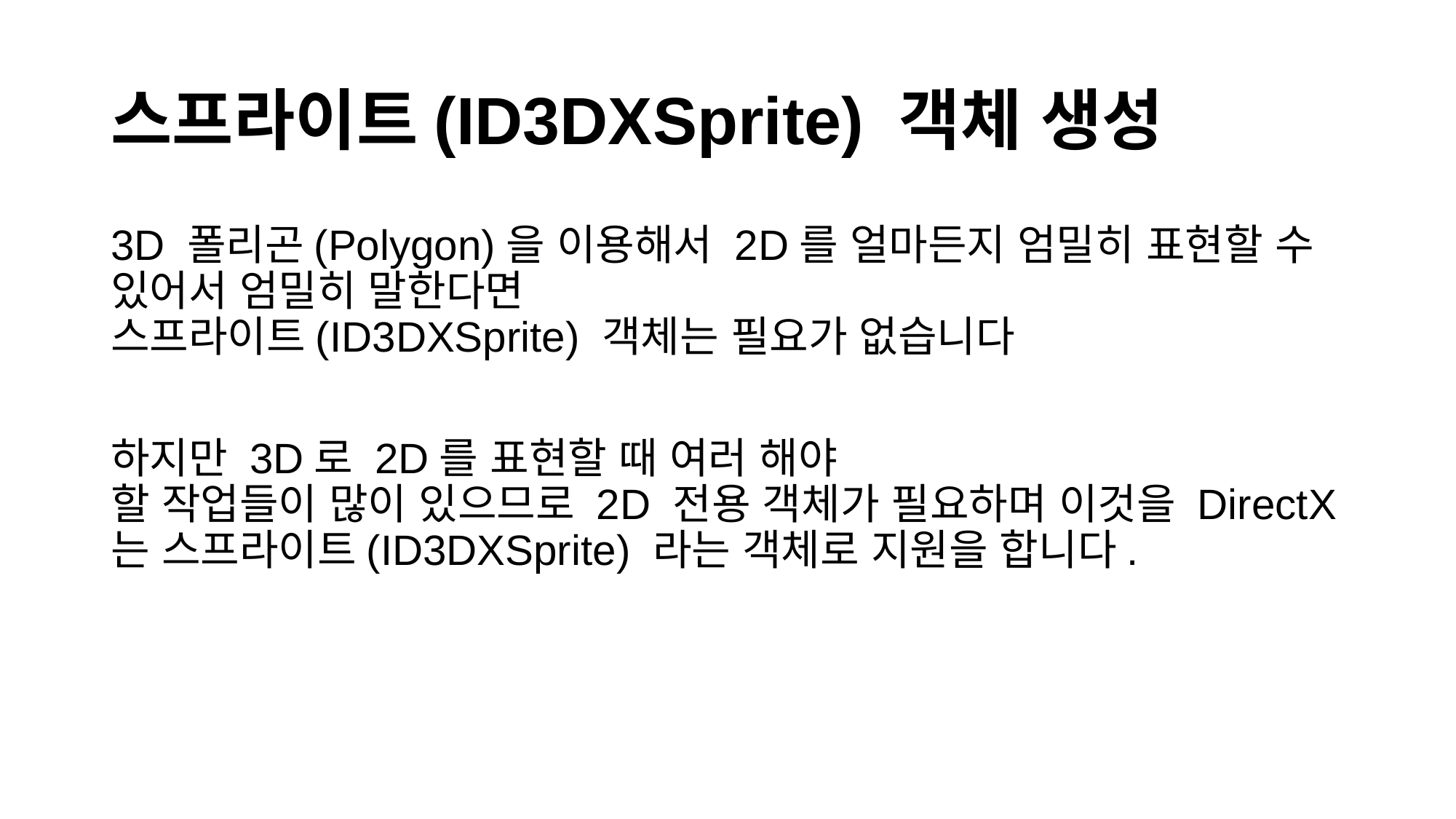

# 스프라이트(ID3DXSprite) 객체 생성
3D 폴리곤(Polygon)을 이용해서 2D를 얼마든지 엄밀히 표현할 수 있어서 엄밀히 말한다면 
스프라이트(ID3DXSprite) 객체는 필요가 없습니다

하지만 3D로 2D를 표현할 때 여러 해야 
할 작업들이 많이 있으므로 2D 전용 객체가 필요하며 이것을 DirectX는 스프라이트(ID3DXSprite) 라는 객체로 지원을 합니다.